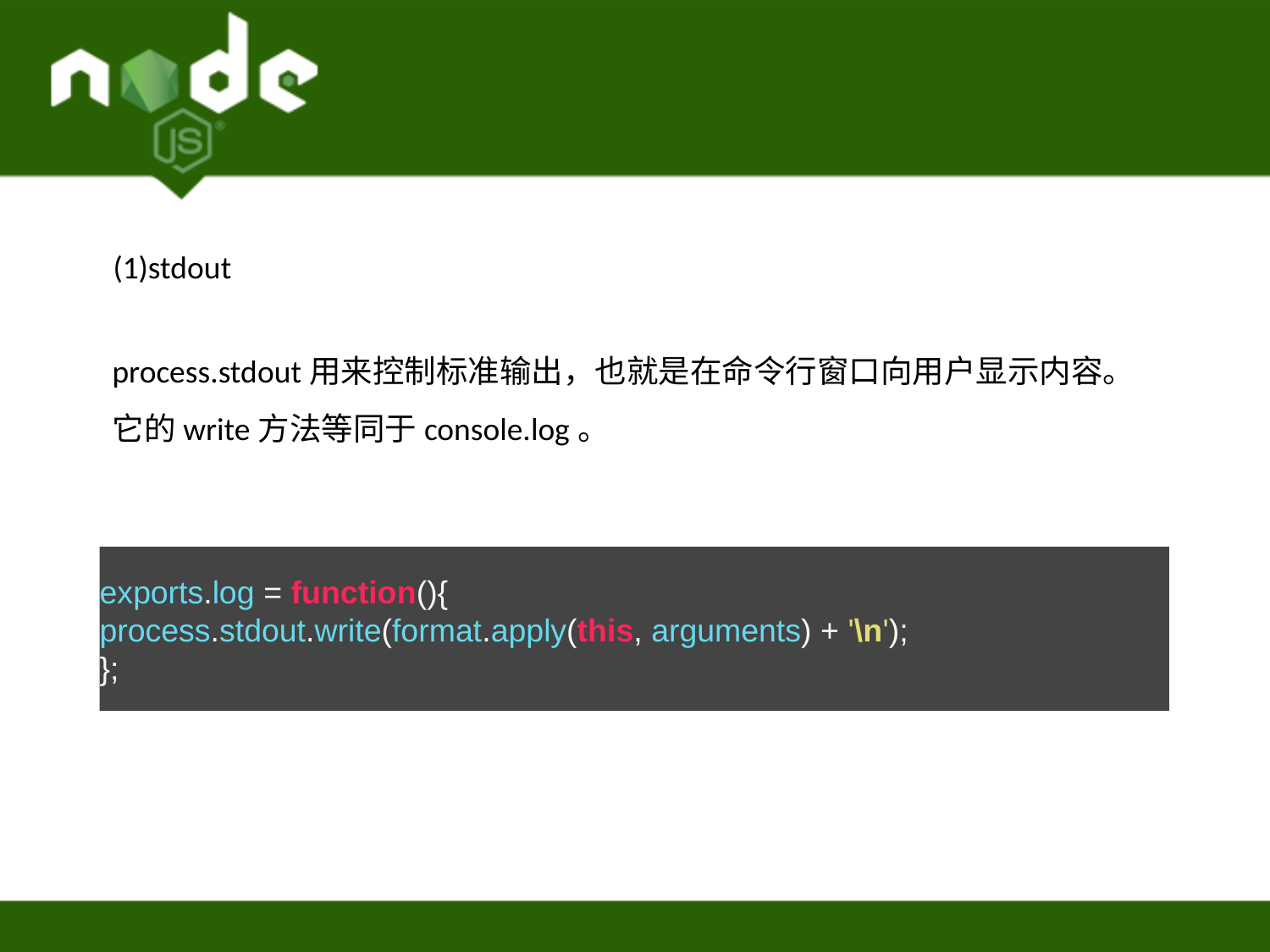

(1)stdout
process.stdout用来控制标准输出，也就是在命令行窗口向用户显示内容。它的write方法等同于console.log。
exports.log = function(){
process.stdout.write(format.apply(this, arguments) + '\n');
};